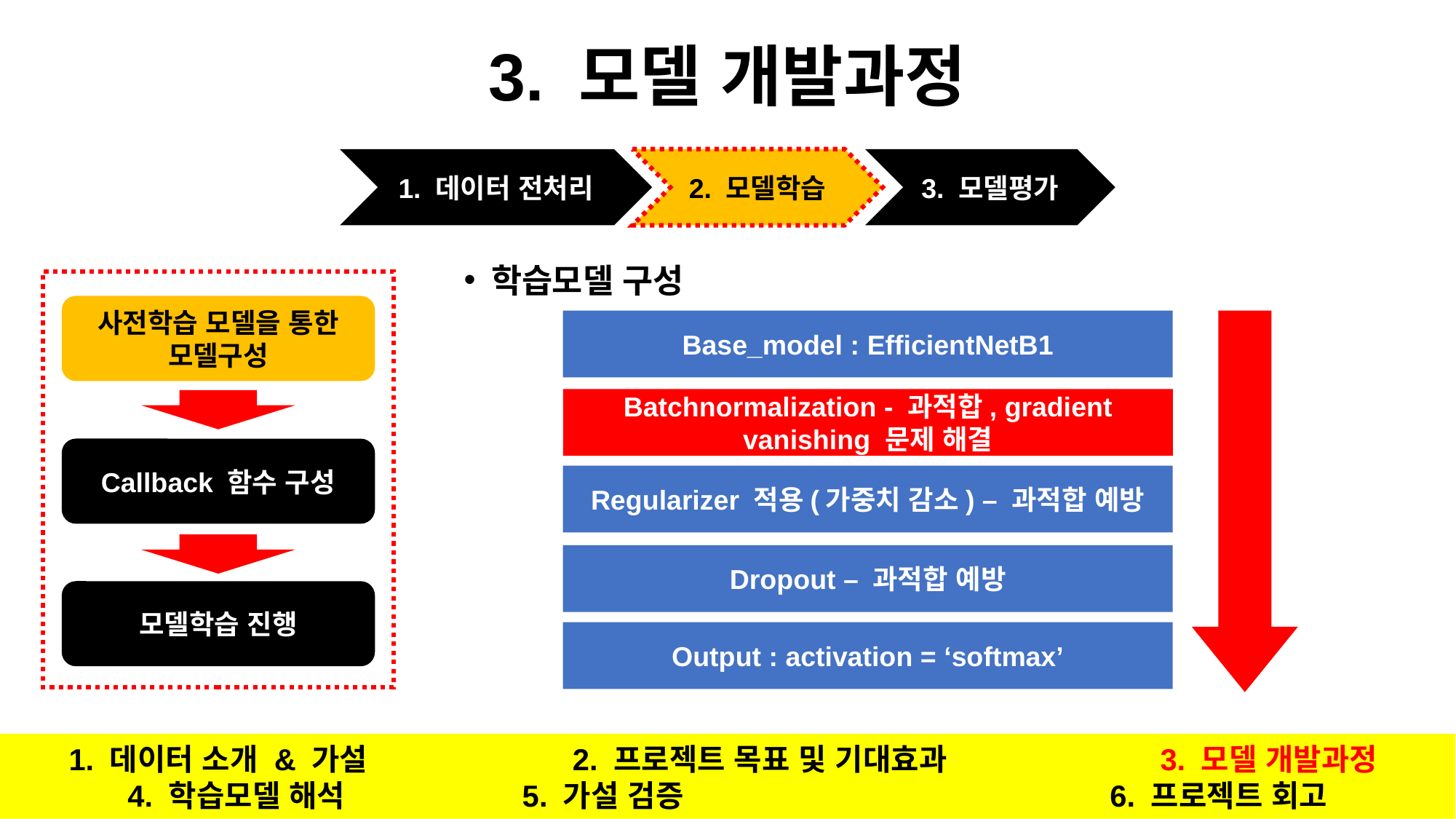

# 3. 모델 개발과정
1. 데이터 전처리
2. 모델학습
3. 모델평가
학습모델 구성

사전학습 모델을 통한 모델구성

Callback 함수 구성

모델학습 진행
Base_model : EfficientNetB1

Batchnormalization - 과적합, gradient vanishing 문제 해결
Regularizer 적용(가중치 감소) – 과적합 예방
Dropout – 과적합 예방
Output : activation = ‘softmax’
1. 데이터 소개 & 가설		       2. 프로젝트 목표 및 기대효과		3. 모델 개발과정
4. 학습모델 해석		       5. 가설 검증				6. 프로젝트 회고